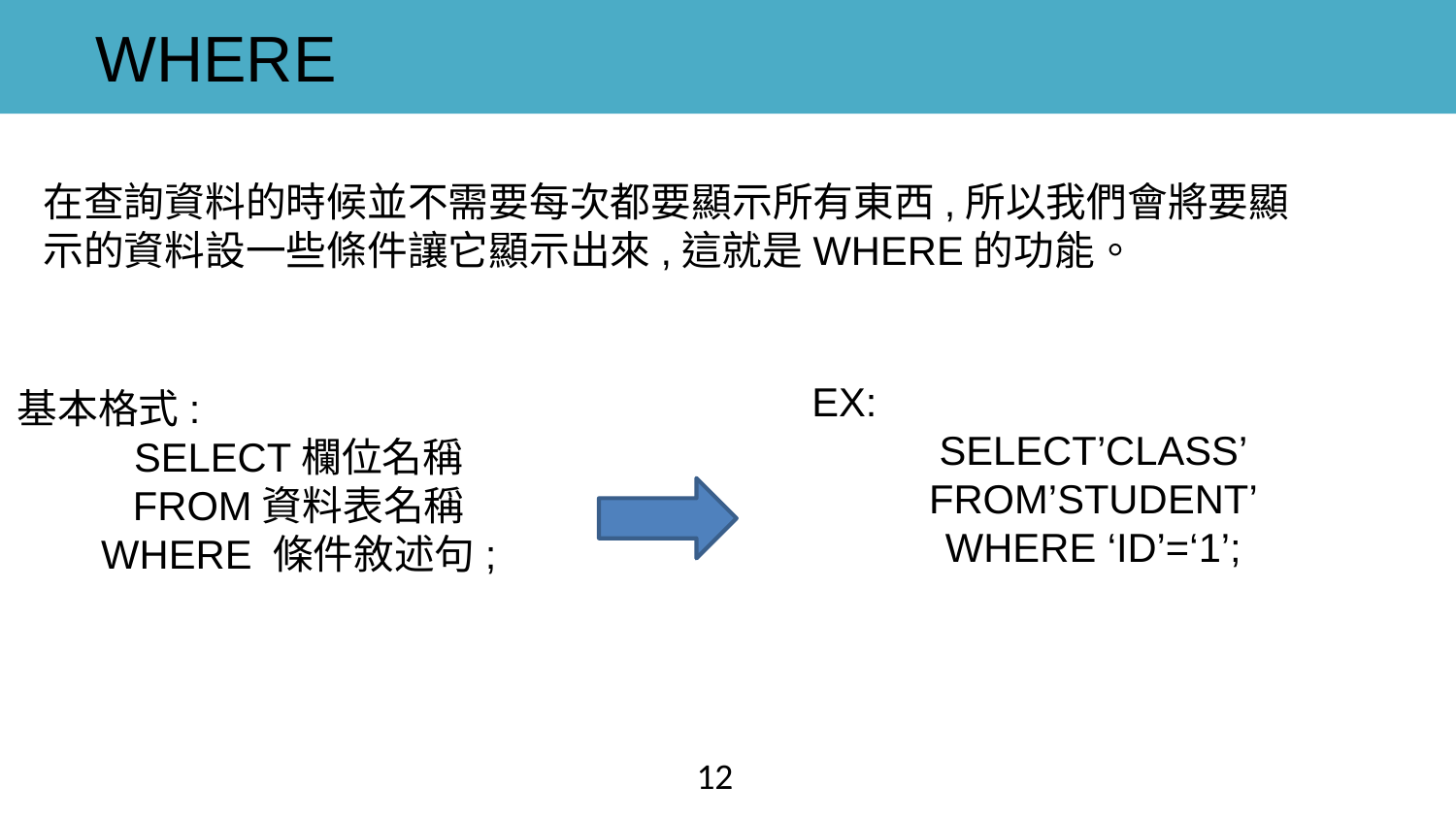

WHERE
在查詢資料的時候並不需要每次都要顯示所有東西,所以我們會將要顯示的資料設一些條件讓它顯示出來,這就是WHERE的功能。
EX:
SELECT’CLASS’
FROM’STUDENT’
WHERE ‘ID’=‘1’;
基本格式:
SELECT欄位名稱
FROM資料表名稱
WHERE 條件敘述句;

12